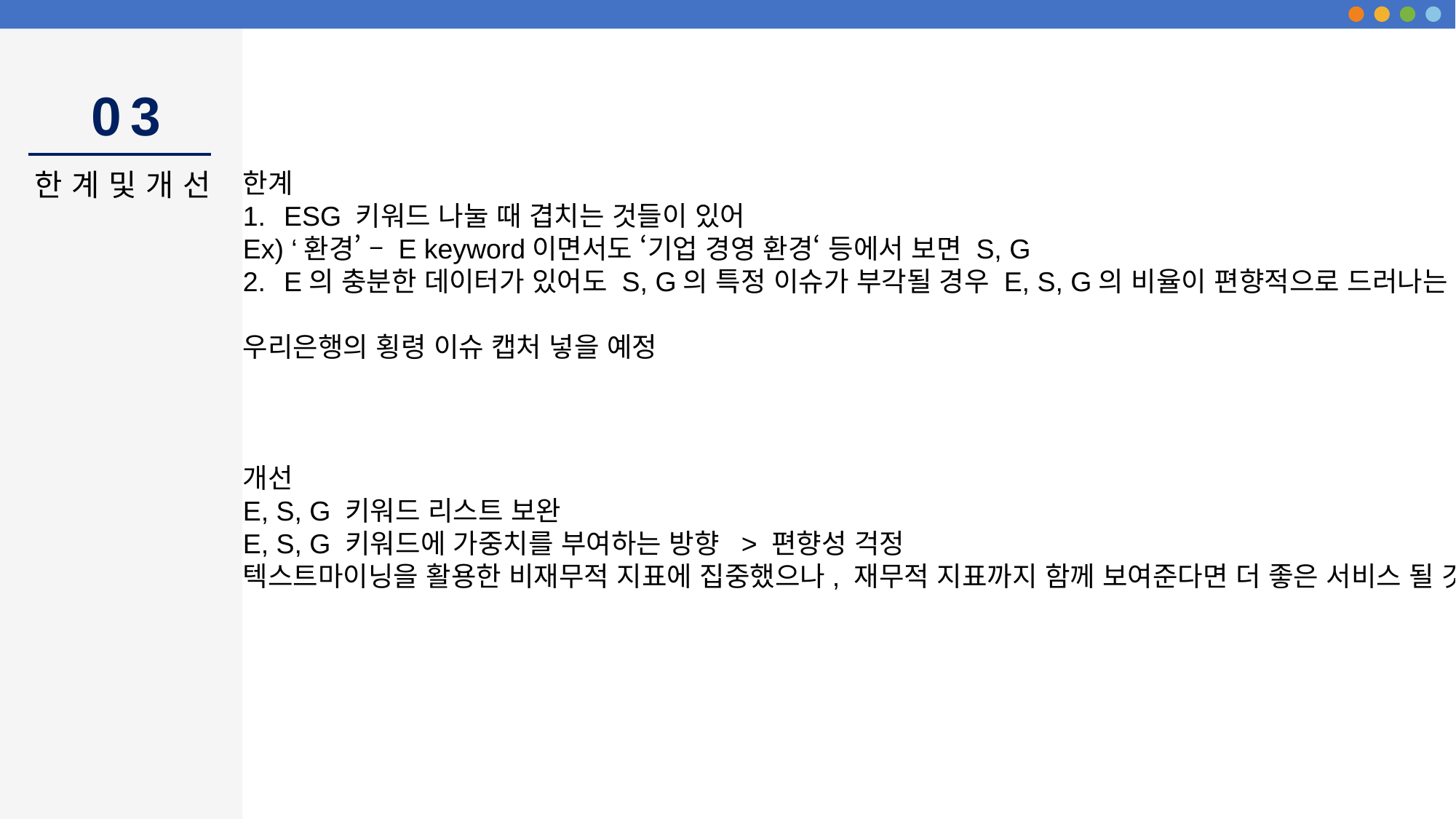

03
한계및개선
한계
ESG 키워드 나눌 때 겹치는 것들이 있어
Ex) ‘환경’ – E keyword이면서도 ‘기업 경영 환경‘ 등에서 보면 S, G
E의 충분한 데이터가 있어도 S, G의 특정 이슈가 부각될 경우 E, S, G의 비율이 편향적으로 드러나는 경우 있어

우리은행의 횡령 이슈 캡처 넣을 예정

개선
E, S, G 키워드 리스트 보완
E, S, G 키워드에 가중치를 부여하는 방향  > 편향성 걱정
텍스트마이닝을 활용한 비재무적 지표에 집중했으나, 재무적 지표까지 함께 보여준다면 더 좋은 서비스 될 것.